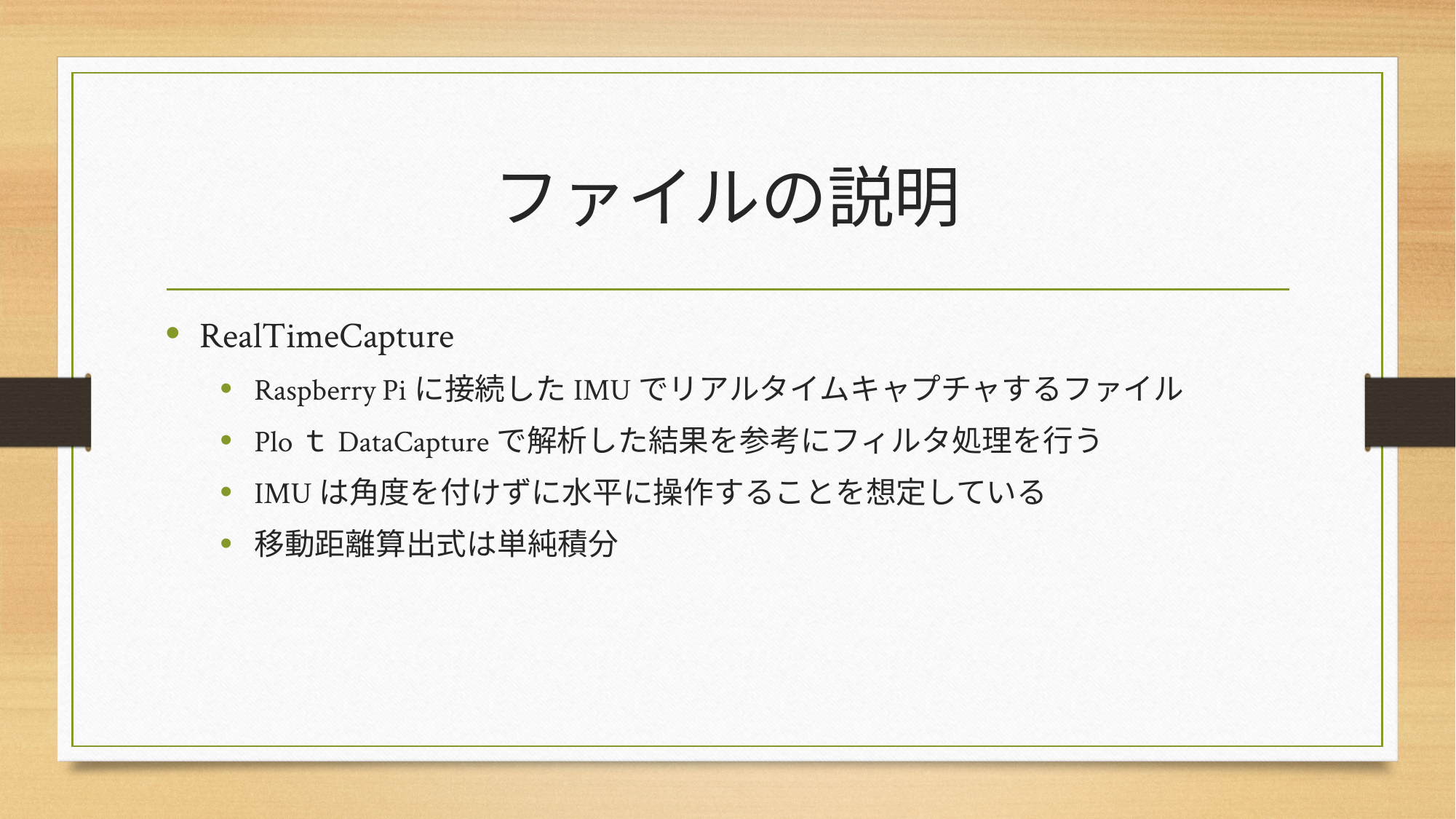

# ファイルの説明
RealTimeCapture
Raspberry Piに接続したIMUでリアルタイムキャプチャするファイル
PloｔDataCaptureで解析した結果を参考にフィルタ処理を行う
IMUは角度を付けずに水平に操作することを想定している
移動距離算出式は単純積分